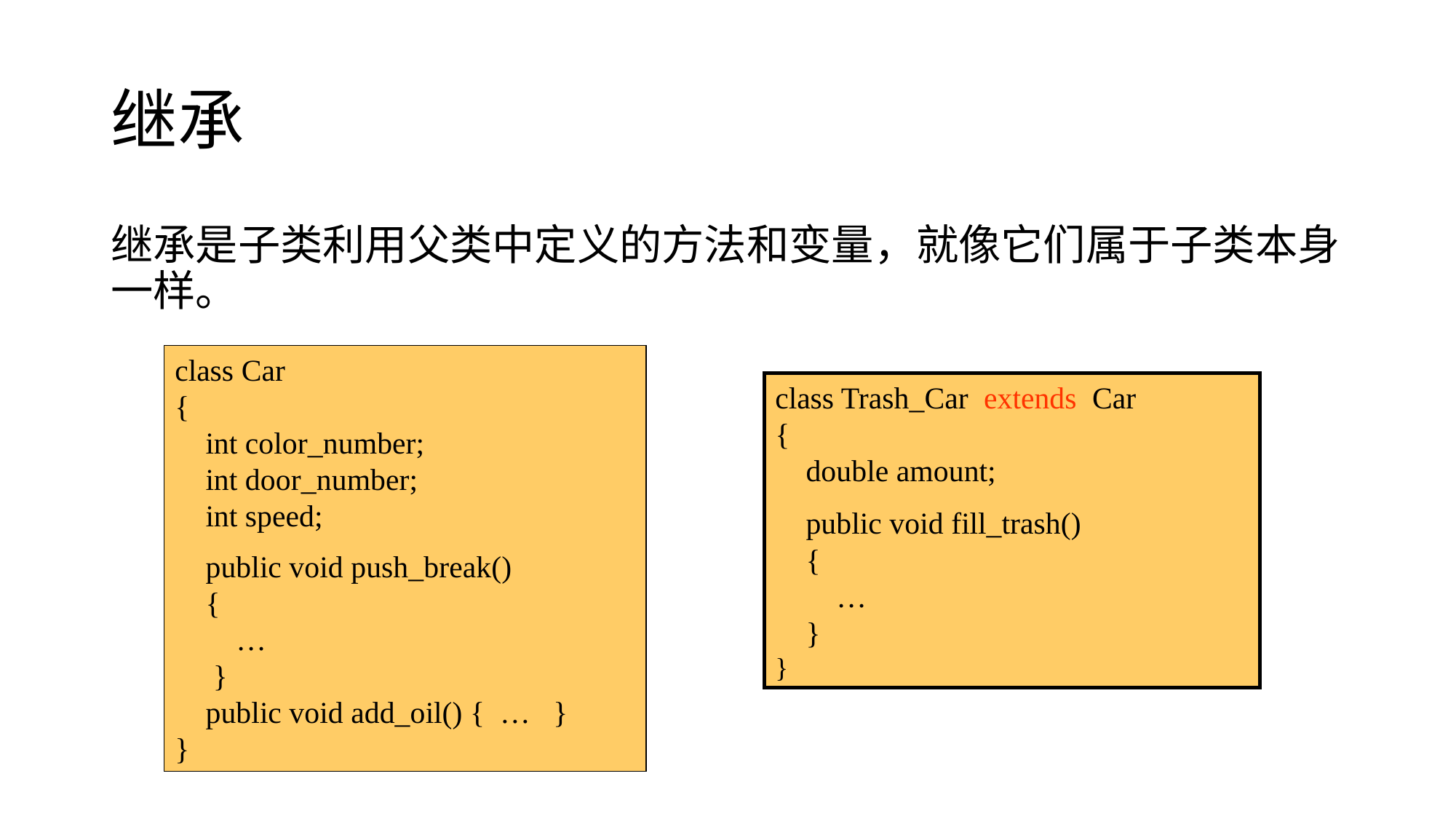

# 继承
继承是子类利用父类中定义的方法和变量，就像它们属于子类本身一样。

class Car
{
    int color_number;
    int door_number;
    int speed;

    public void push_break()
    {
        …
     }
    public void add_oil() {  …   }
}
class Trash_Car  extends  Car
{
    double amount;

    public void fill_trash()
    {
        …
    }
}